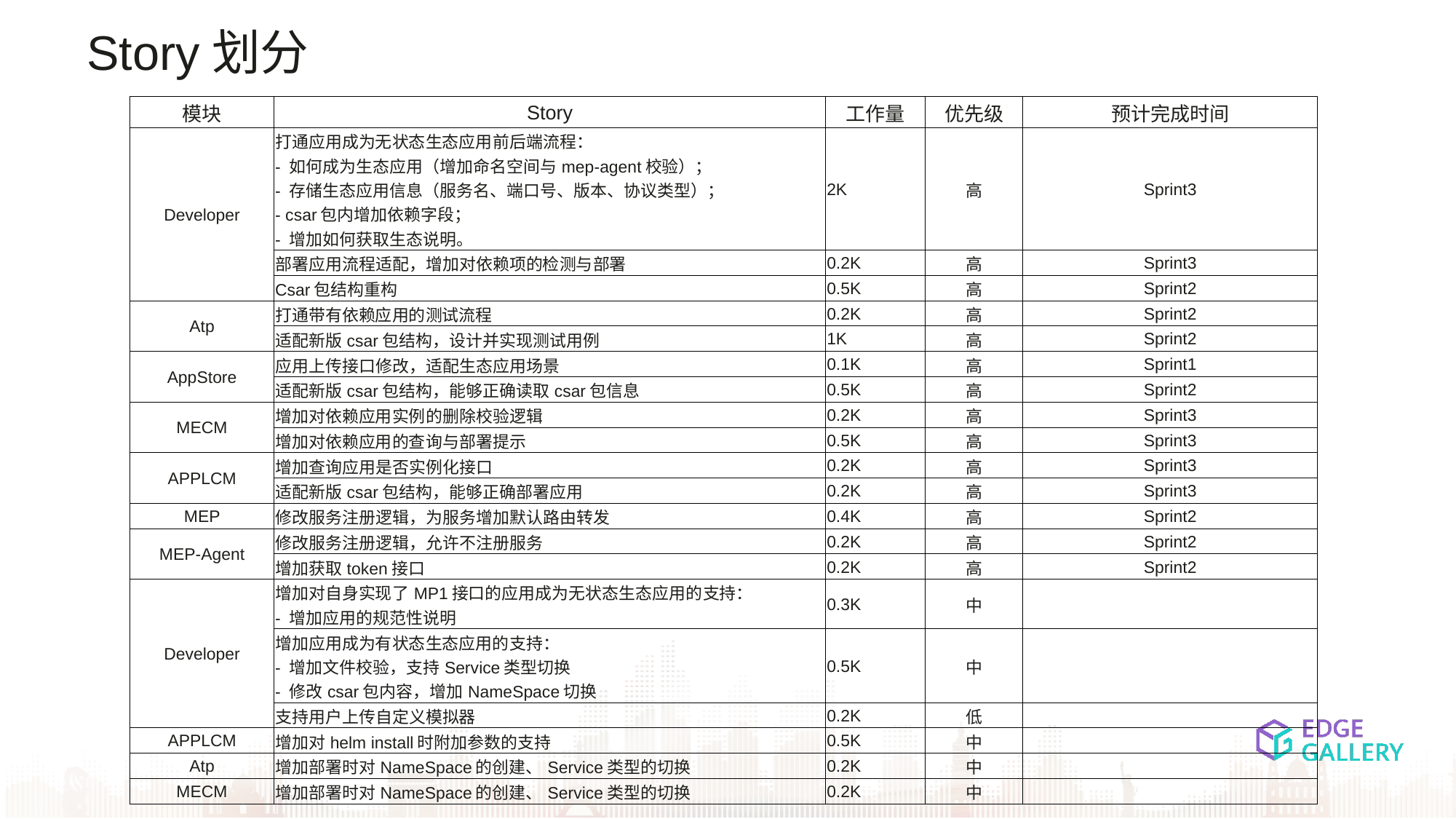

Story划分
| 模块 | Story | 工作量 | 优先级 | 预计完成时间 |
| --- | --- | --- | --- | --- |
| Developer | 打通应用成为无状态生态应用前后端流程： - 如何成为生态应用（增加命名空间与mep-agent校验）； - 存储生态应用信息（服务名、端口号、版本、协议类型）； - csar包内增加依赖字段； - 增加如何获取生态说明。 | 2K | 高 | Sprint3 |
|  | 部署应用流程适配，增加对依赖项的检测与部署 | 0.2K | 高 | Sprint3 |
|  | Csar包结构重构 | 0.5K | 高 | Sprint2 |
| Atp | 打通带有依赖应用的测试流程 | 0.2K | 高 | Sprint2 |
|  | 适配新版csar包结构，设计并实现测试用例 | 1K | 高 | Sprint2 |
| AppStore | 应用上传接口修改，适配生态应用场景 | 0.1K | 高 | Sprint1 |
|  | 适配新版csar包结构，能够正确读取csar包信息 | 0.5K | 高 | Sprint2 |
| MECM | 增加对依赖应用实例的删除校验逻辑 | 0.2K | 高 | Sprint3 |
|  | 增加对依赖应用的查询与部署提示 | 0.5K | 高 | Sprint3 |
| APPLCM | 增加查询应用是否实例化接口 | 0.2K | 高 | Sprint3 |
|  | 适配新版csar包结构，能够正确部署应用 | 0.2K | 高 | Sprint3 |
| MEP | 修改服务注册逻辑，为服务增加默认路由转发 | 0.4K | 高 | Sprint2 |
| MEP-Agent | 修改服务注册逻辑，允许不注册服务 | 0.2K | 高 | Sprint2 |
|  | 增加获取token接口 | 0.2K | 高 | Sprint2 |
| Developer | 增加对自身实现了MP1接口的应用成为无状态生态应用的支持： - 增加应用的规范性说明 | 0.3K | 中 |  |
|  | 增加应用成为有状态生态应用的支持： - 增加文件校验，支持Service类型切换 - 修改csar包内容，增加NameSpace切换 | 0.5K | 中 |  |
|  | 支持用户上传自定义模拟器 | 0.2K | 低 |  |
| APPLCM | 增加对helm install时附加参数的支持 | 0.5K | 中 |  |
| Atp | 增加部署时对NameSpace的创建、Service类型的切换 | 0.2K | 中 |  |
| MECM | 增加部署时对NameSpace的创建、Service类型的切换 | 0.2K | 中 |  |